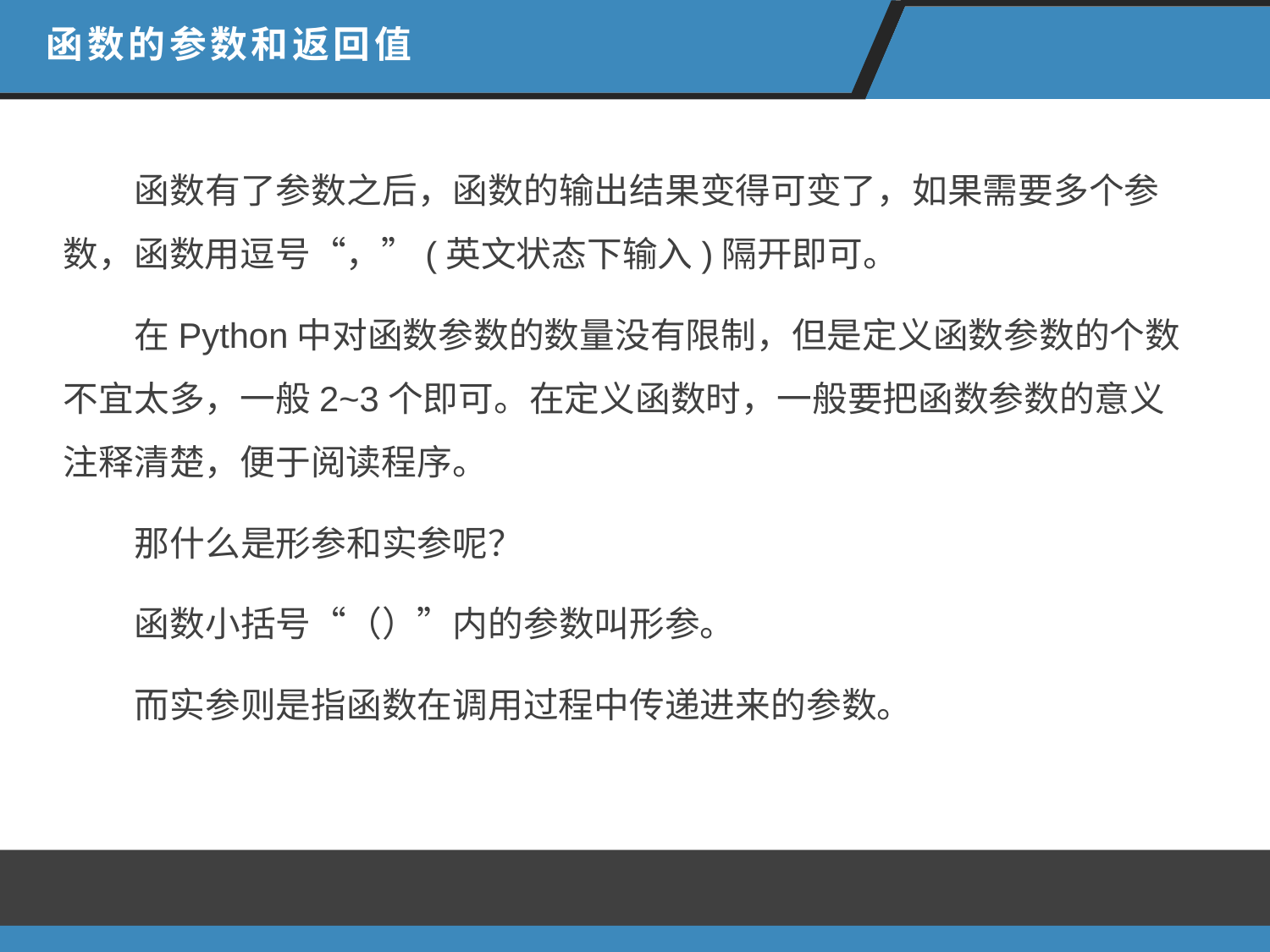

函数的参数和返回值
        函数有了参数之后，函数的输出结果变得可变了，如果需要多个参数，函数用逗号“，”(英文状态下输入)隔开即可。
        在Python中对函数参数的数量没有限制，但是定义函数参数的个数不宜太多，一般2~3个即可。在定义函数时，一般要把函数参数的意义注释清楚，便于阅读程序。
        那什么是形参和实参呢？
        函数小括号“（）”内的参数叫形参。
        而实参则是指函数在调用过程中传递进来的参数。